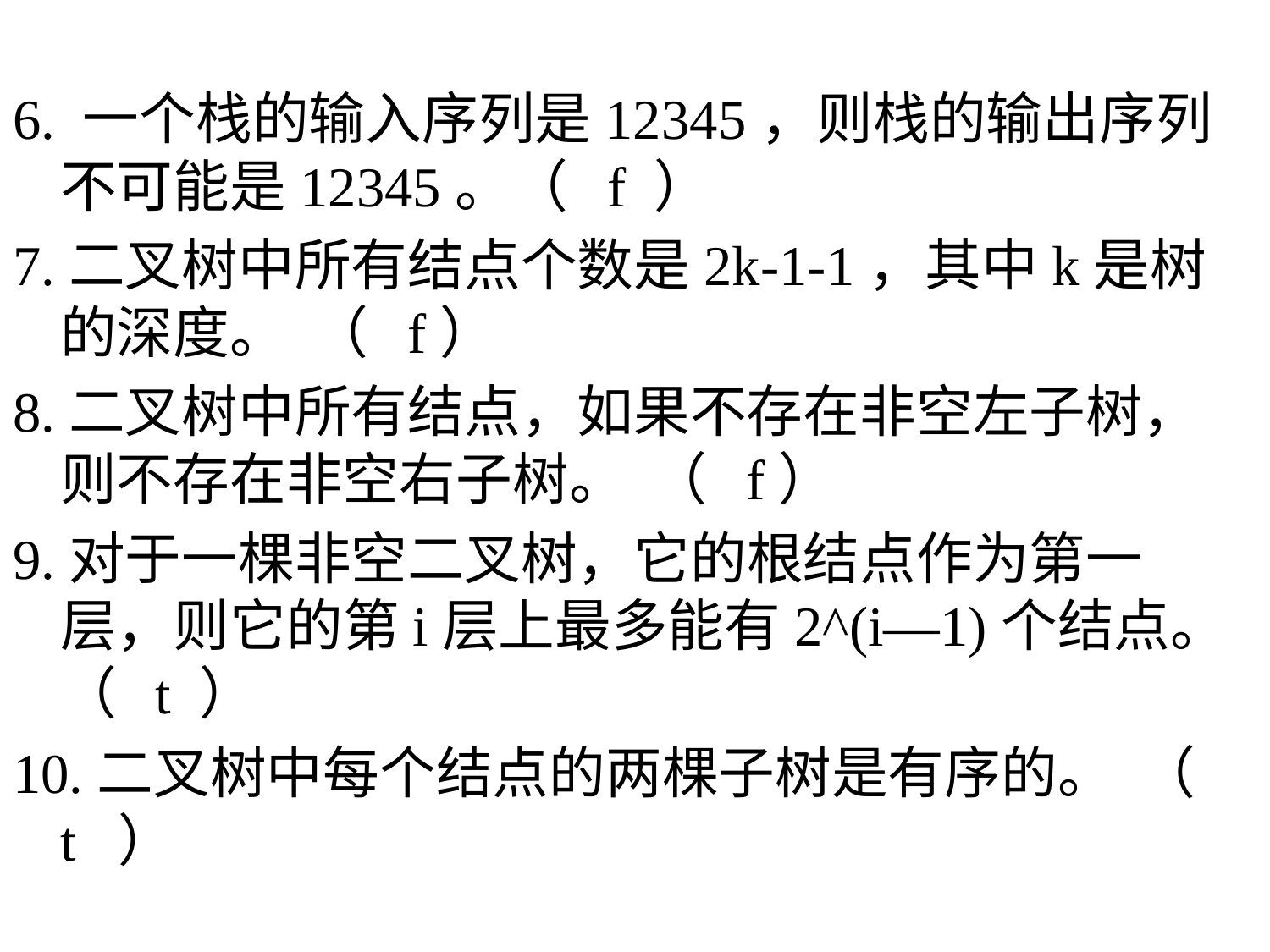

6. 一个栈的输入序列是12345，则栈的输出序列不可能是12345。（  f ）
7.二叉树中所有结点个数是2k-1-1，其中k是树的深度。  （  f）
8.二叉树中所有结点，如果不存在非空左子树，则不存在非空右子树。  （  f）
9.对于一棵非空二叉树，它的根结点作为第一层，则它的第i层上最多能有2^(i—1)个结点。（  t ）
10.二叉树中每个结点的两棵子树是有序的。  （  t  ）